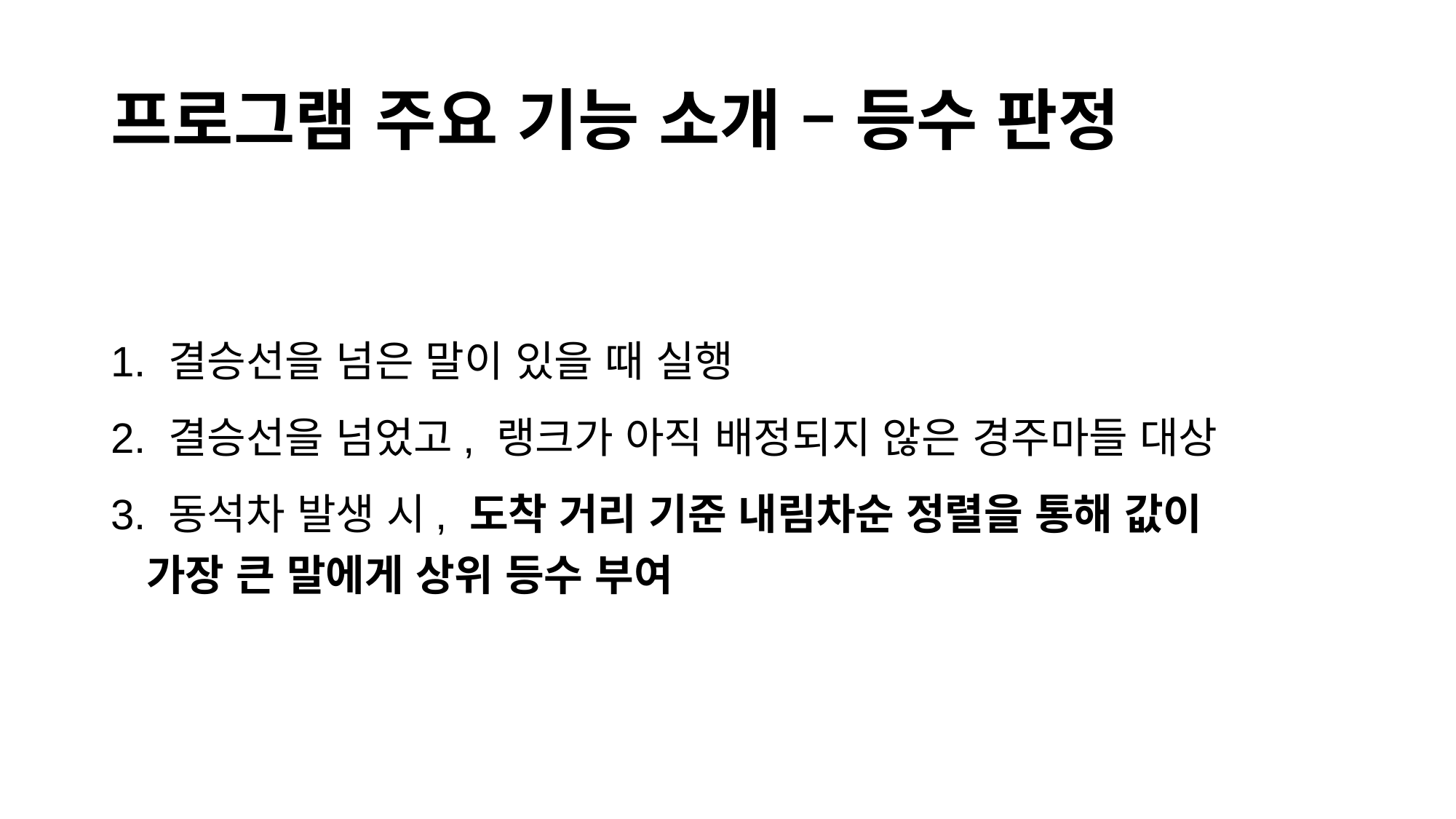

# 프로그램 주요 기능 소개 – 등수 판정
1. 결승선을 넘은 말이 있을 때 실행
2. 결승선을 넘었고, 랭크가 아직 배정되지 않은 경주마들 대상
3. 동석차 발생 시, 도착 거리 기준 내림차순 정렬을 통해 값이
   가장 큰 말에게 상위 등수 부여